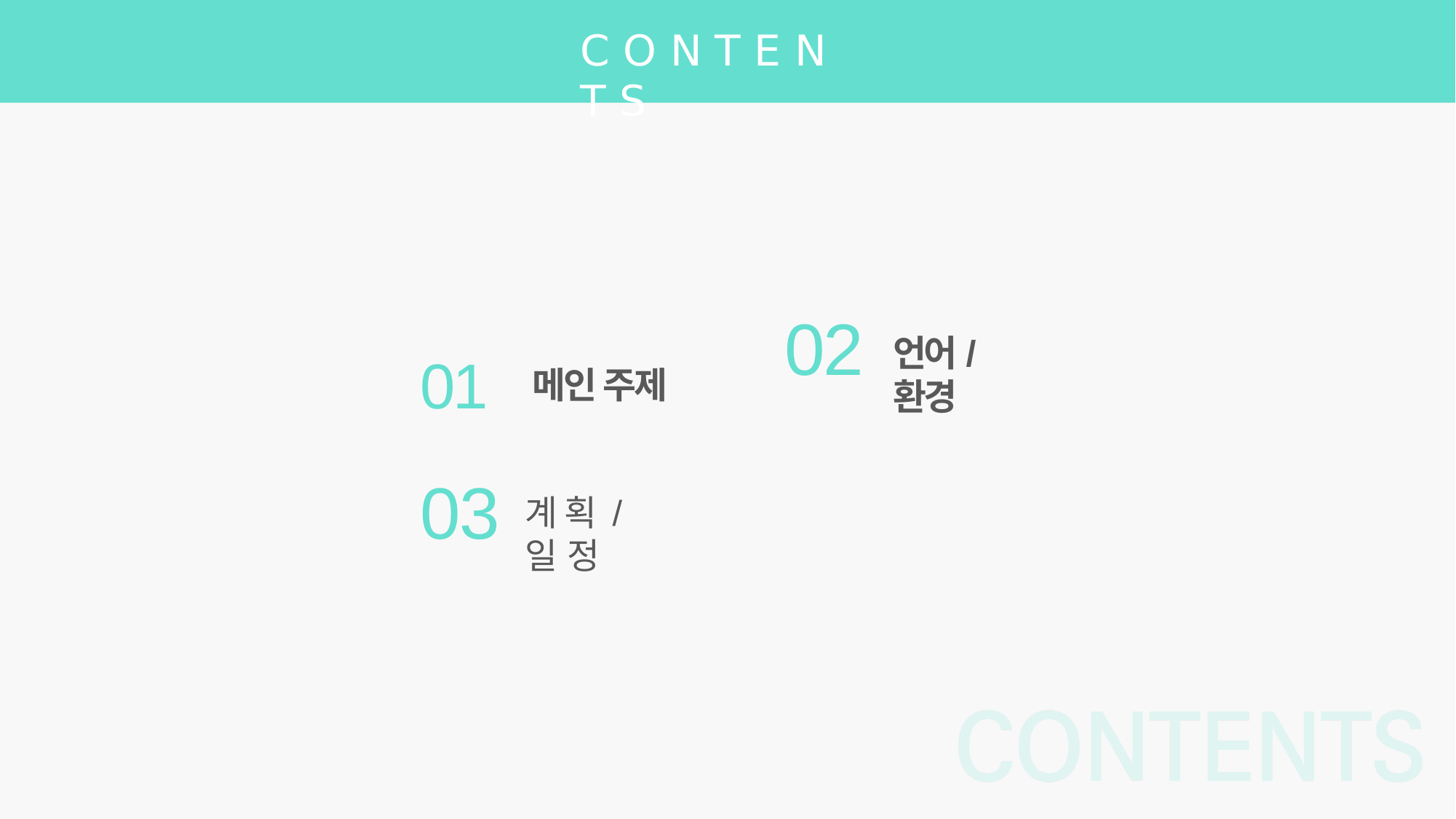

# C O N T E N T S

01 메인 주제
02
언어/환경
03
계획/일정